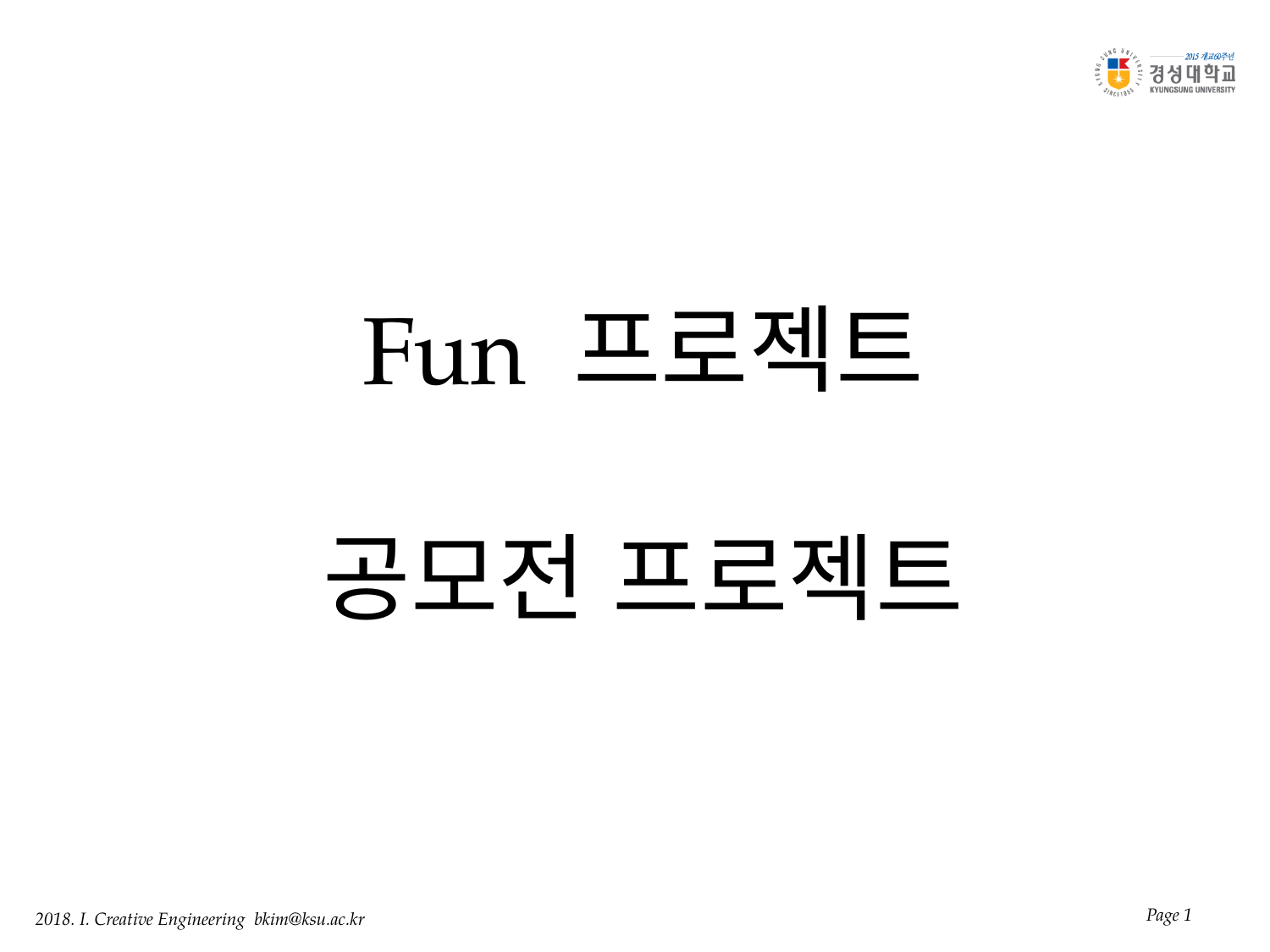

# Fun 프로젝트 공모전 프로젝트
Page 1